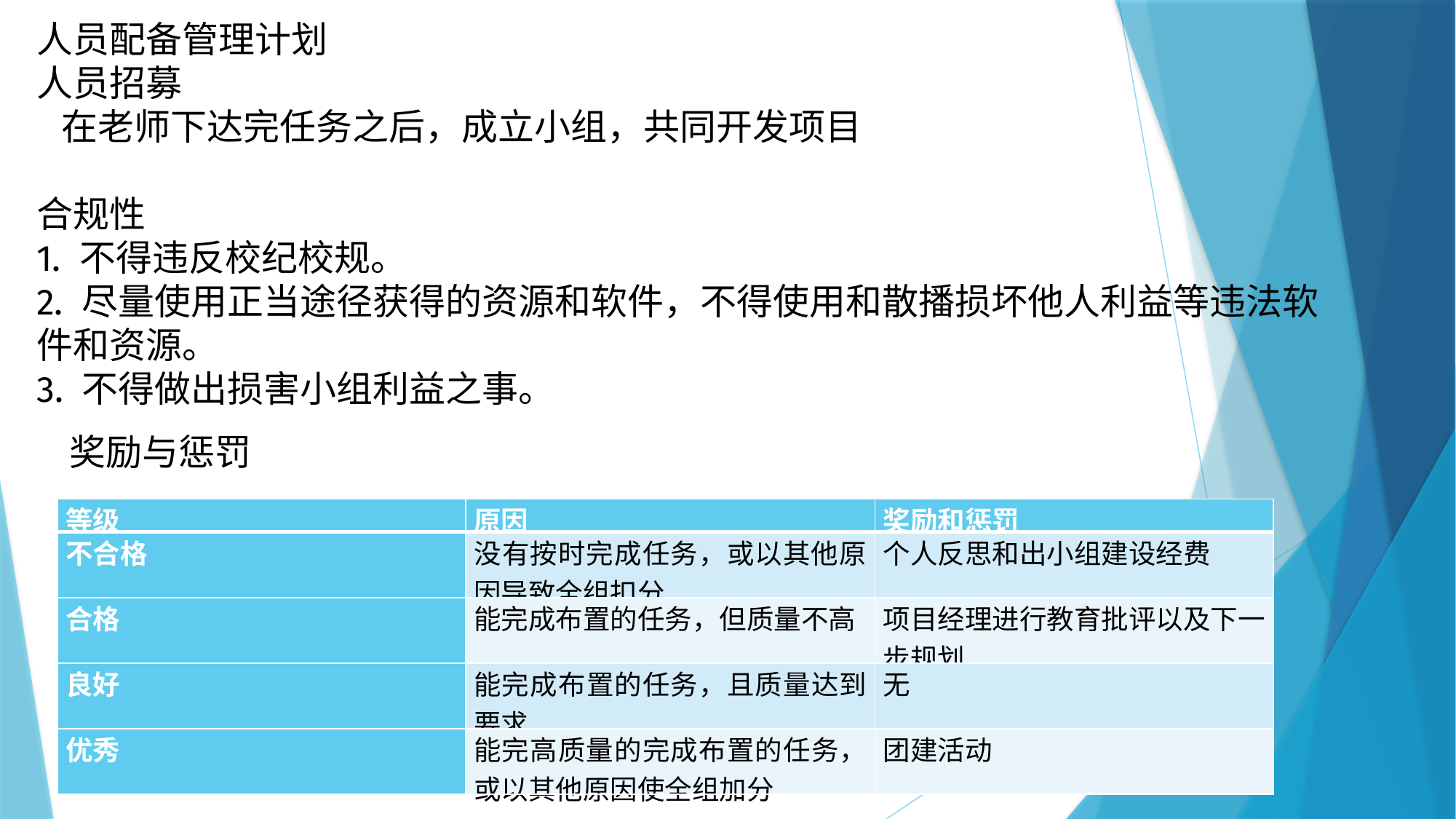

人员配备管理计划
人员招募
  在老师下达完任务之后，成立小组，共同开发项目

合规性
1. 不得违反校纪校规。
2. 尽量使用正当途径获得的资源和软件，不得使用和散播损坏他人利益等违法软件和资源。
3. 不得做出损害小组利益之事。
奖励与惩罚
| 等级 | 原因 | 奖励和惩罚 |
| --- | --- | --- |
| 不合格 | 没有按时完成任务，或以其他原因导致全组扣分 | 个人反思和出小组建设经费 |
| 合格 | 能完成布置的任务，但质量不高 | 项目经理进行教育批评以及下一步规划 |
| 良好 | 能完成布置的任务，且质量达到要求 | 无 |
| 优秀 | 能完高质量的完成布置的任务，或以其他原因使全组加分 | 团建活动 |